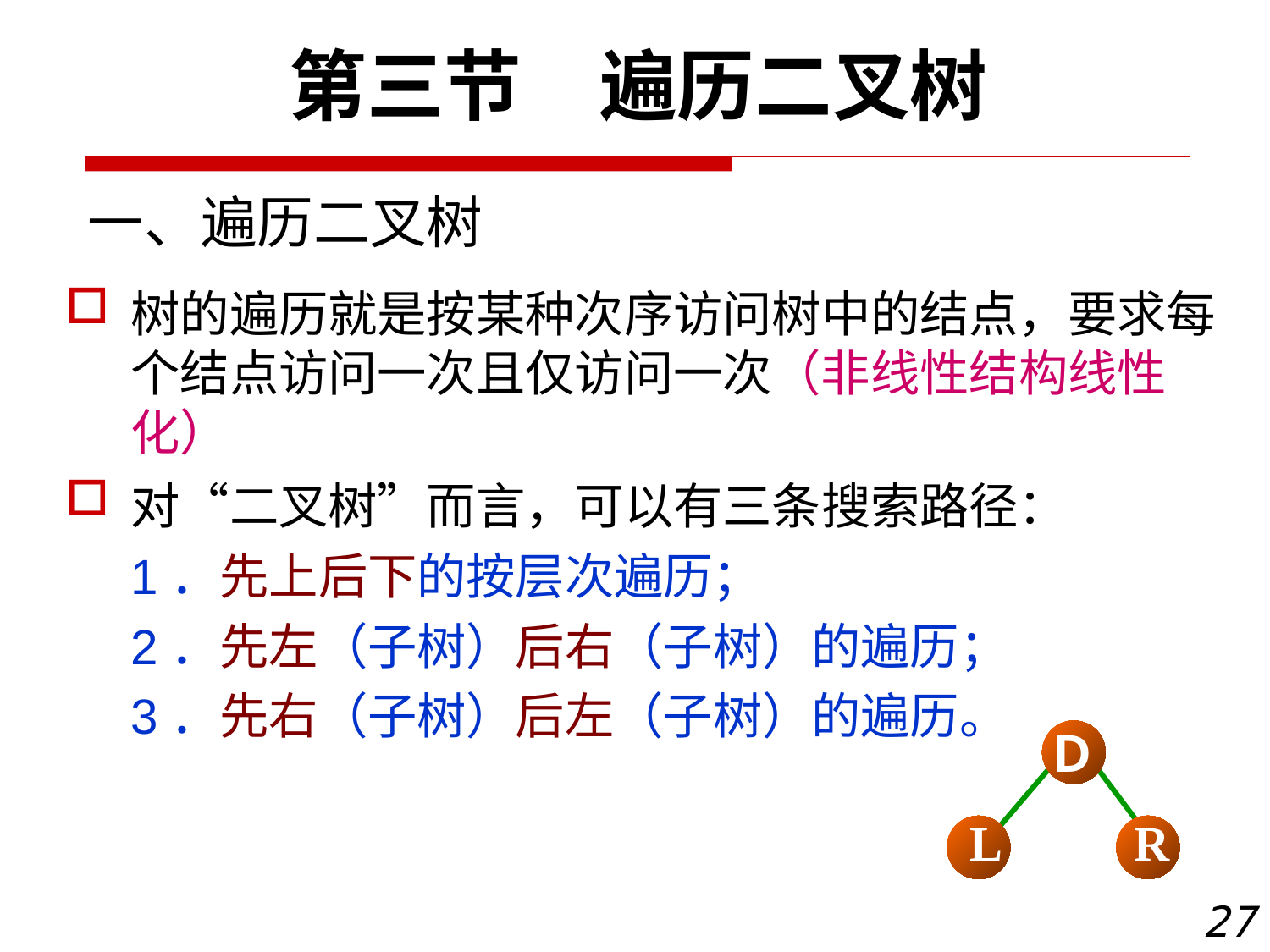

第三节　遍历二叉树
# 一、遍历二叉树
树的遍历就是按某种次序访问树中的结点，要求每个结点访问一次且仅访问一次（非线性结构线性化）
对“二叉树”而言，可以有三条搜索路径：
1．先上后下的按层次遍历；
2．先左（子树）后右（子树）的遍历；
3．先右（子树）后左（子树）的遍历。
Ｄ

L
R

27